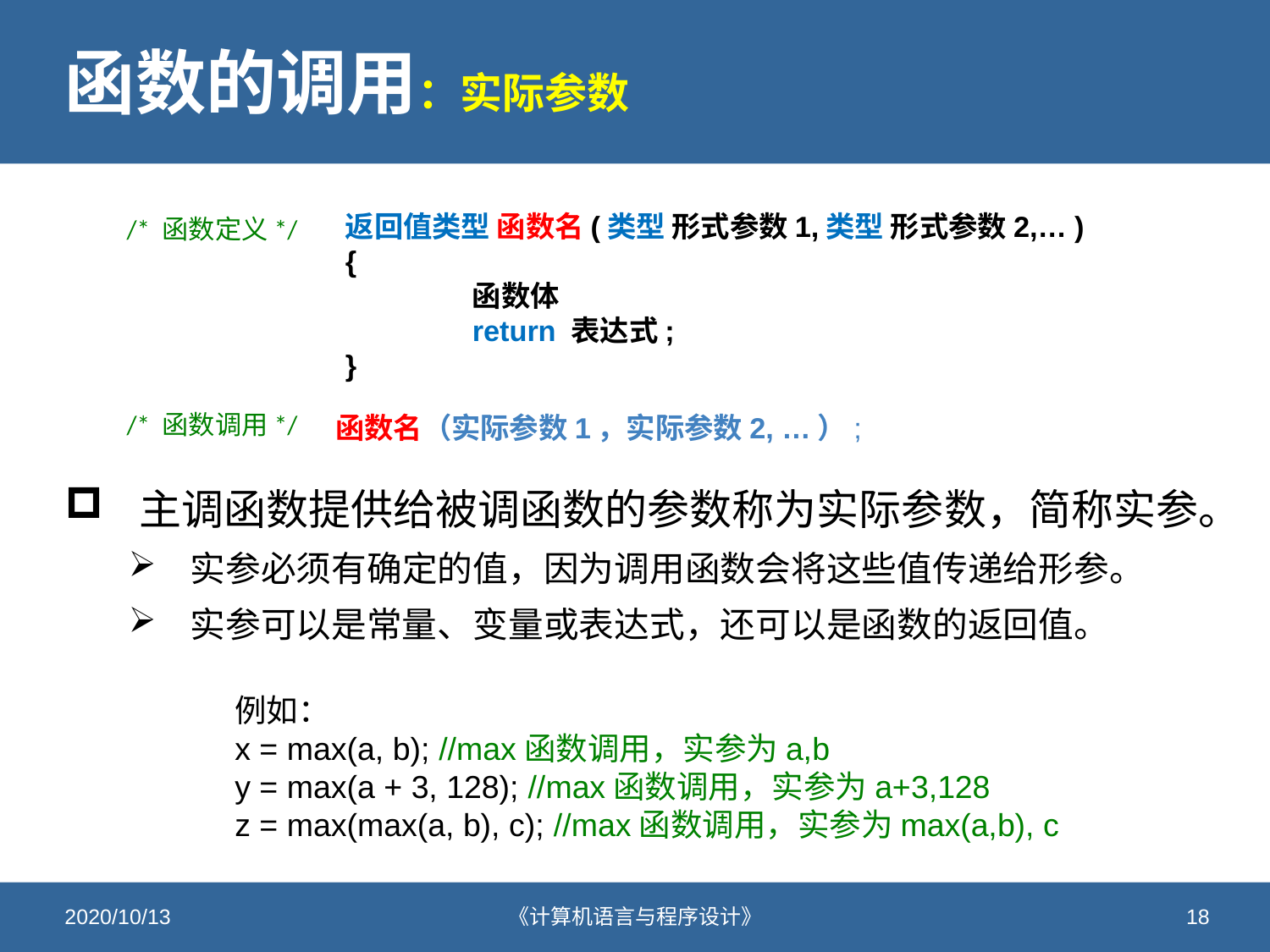

# 函数的调用：实际参数
返回值类型 函数名(类型 形式参数1,类型 形式参数2,… )
{
	函数体
	return 表达式;
}
/* 函数定义*/
函数名（实际参数1，实际参数2, …）;
/* 函数调用*/
主调函数提供给被调函数的参数称为实际参数，简称实参。
实参必须有确定的值，因为调用函数会将这些值传递给形参。
实参可以是常量、变量或表达式，还可以是函数的返回值。

例如：
x = max(a, b); //max函数调用，实参为a,b
y = max(a + 3, 128); //max函数调用，实参为a+3,128
z = max(max(a, b), c); //max函数调用，实参为max(a,b), c
2020/10/13
《计算机语言与程序设计》
18